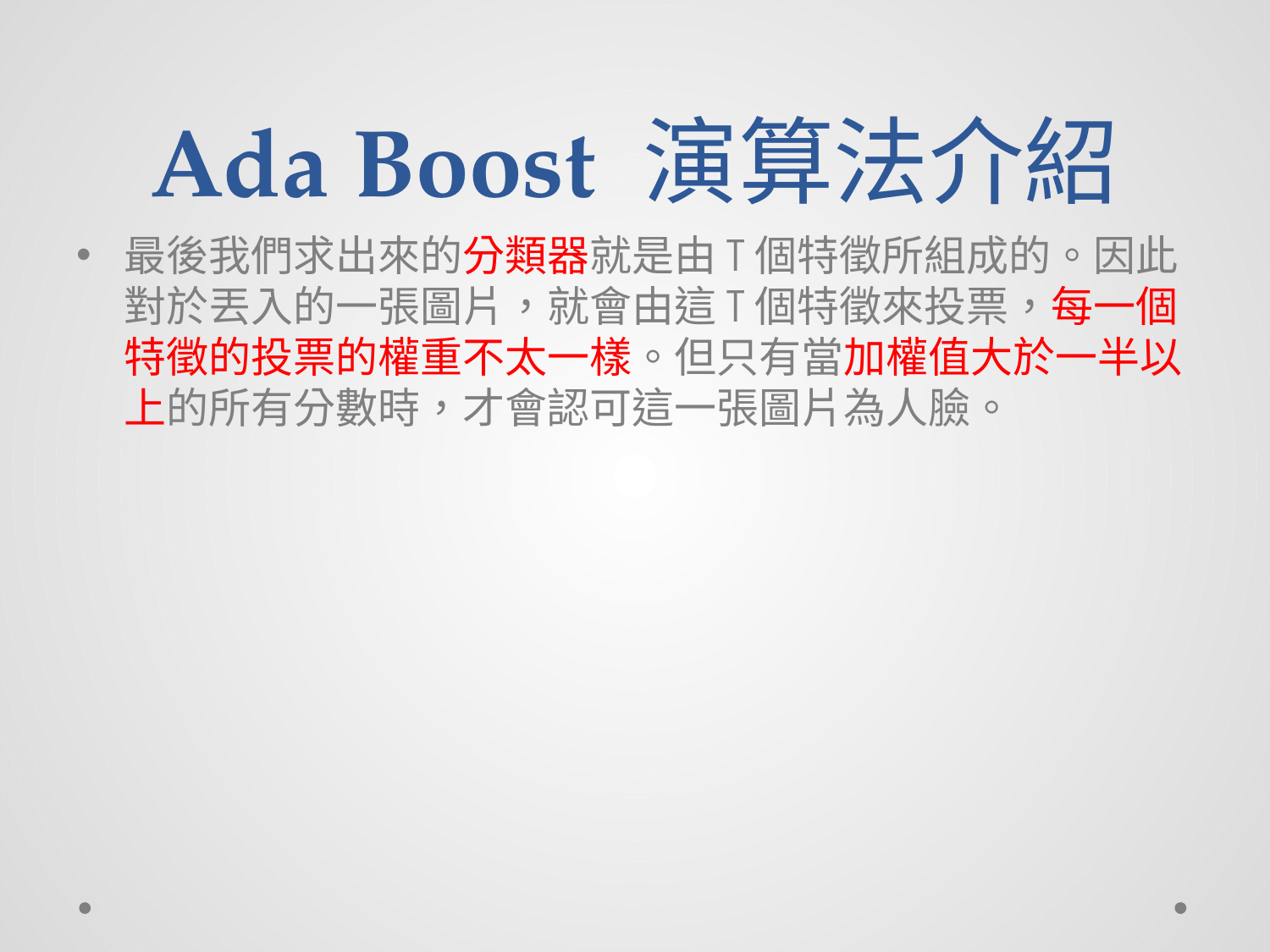

# Ada Boost 演算法介紹
最後我們求出來的分類器就是由T個特徵所組成的。因此對於丟入的一張圖片，就會由這T個特徵來投票，每一個特徵的投票的權重不太一樣。但只有當加權值大於一半以上的所有分數時，才會認可這一張圖片為人臉。